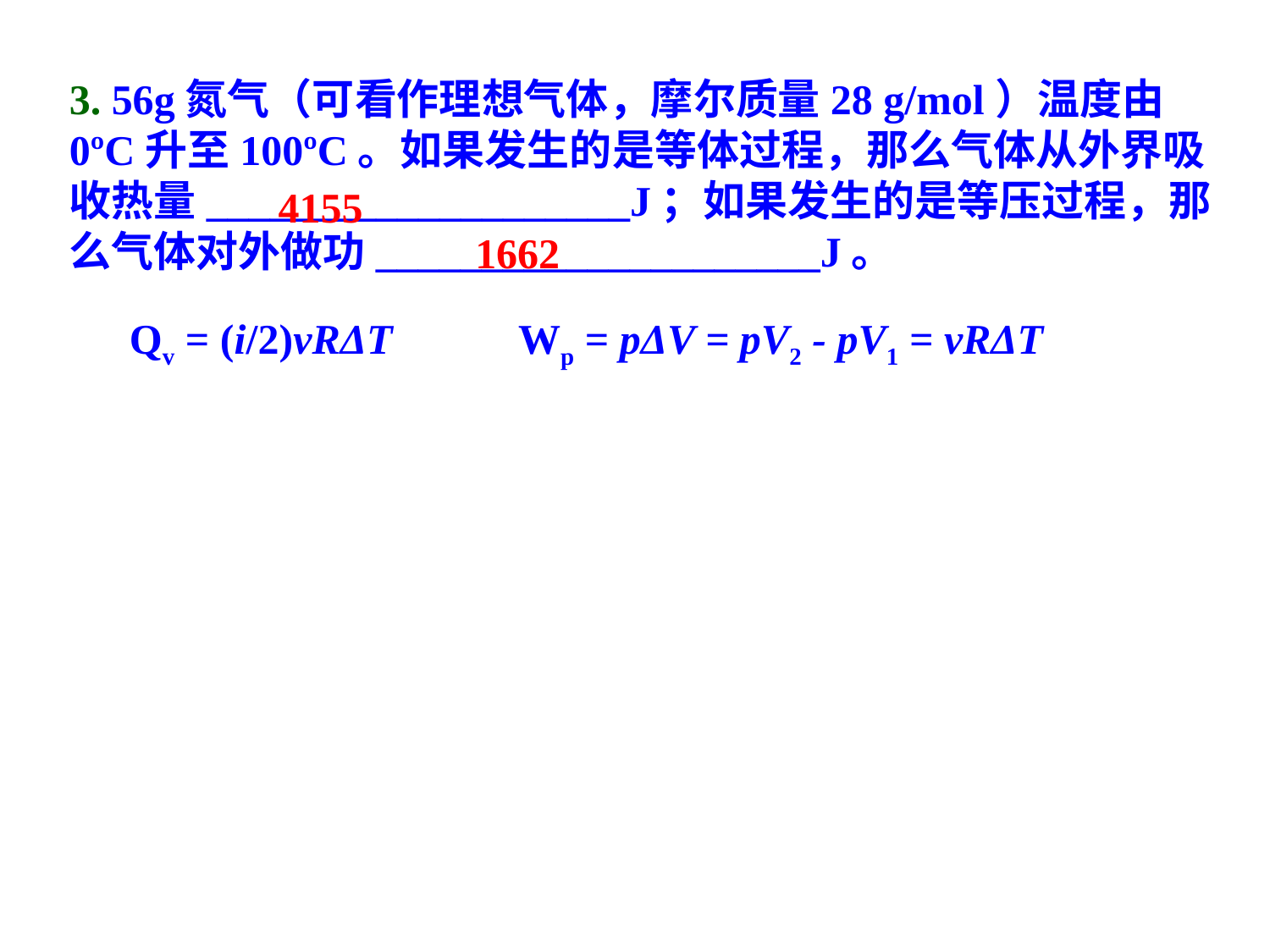

3. 56g氮气（可看作理想气体，摩尔质量28 g/mol）温度由0ºC升至100ºC。如果发生的是等体过程，那么气体从外界吸收热量____________________J；如果发生的是等压过程，那么气体对外做功_____________________J。
4155
1662
Qv = (i/2)νRΔT
Wp = pΔV = pV2 - pV1 = νRΔT